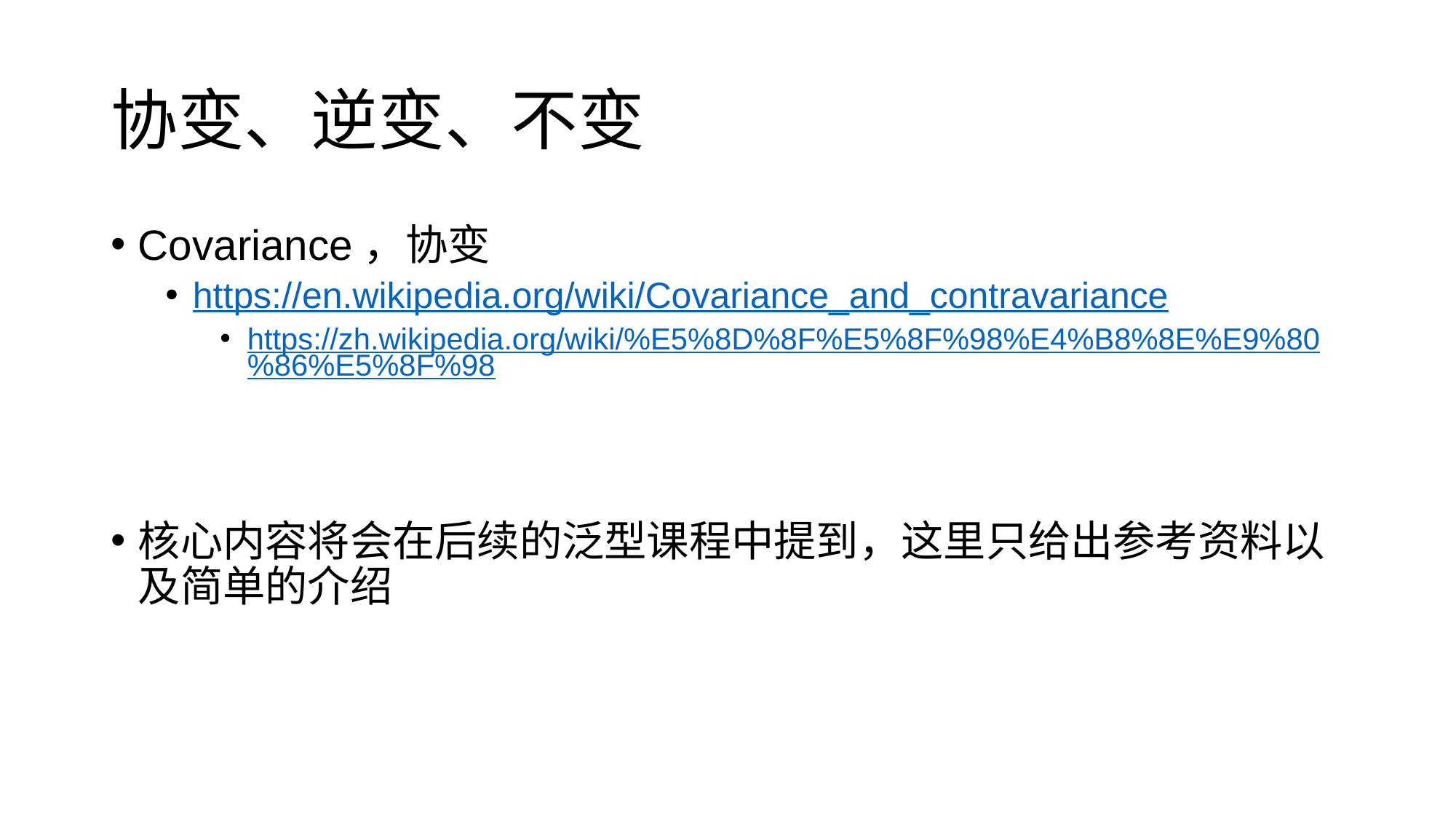

# 协变、逆变、不变
Covariance，协变
https://en.wikipedia.org/wiki/Covariance_and_contravariance
https://zh.wikipedia.org/wiki/%E5%8D%8F%E5%8F%98%E4%B8%8E%E9%80%86%E5%8F%98

核心内容将会在后续的泛型课程中提到，这里只给出参考资料以及简单的介绍